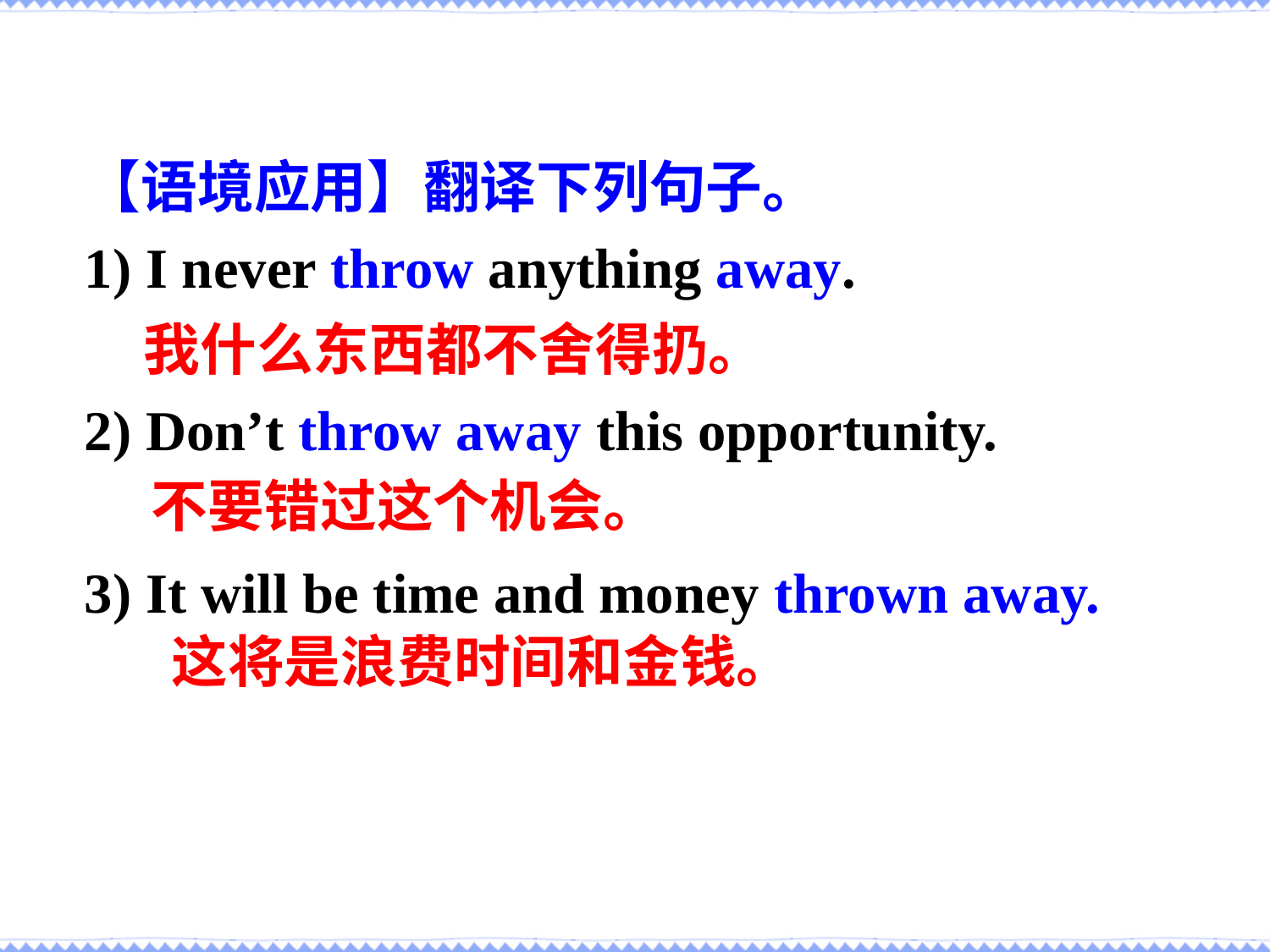

【语境应用】翻译下列句子。
1) I never throw anything away.
2) Don’t throw away this opportunity.

3) It will be time and money thrown away.
我什么东西都不舍得扔。
不要错过这个机会。
 这将是浪费时间和金钱。